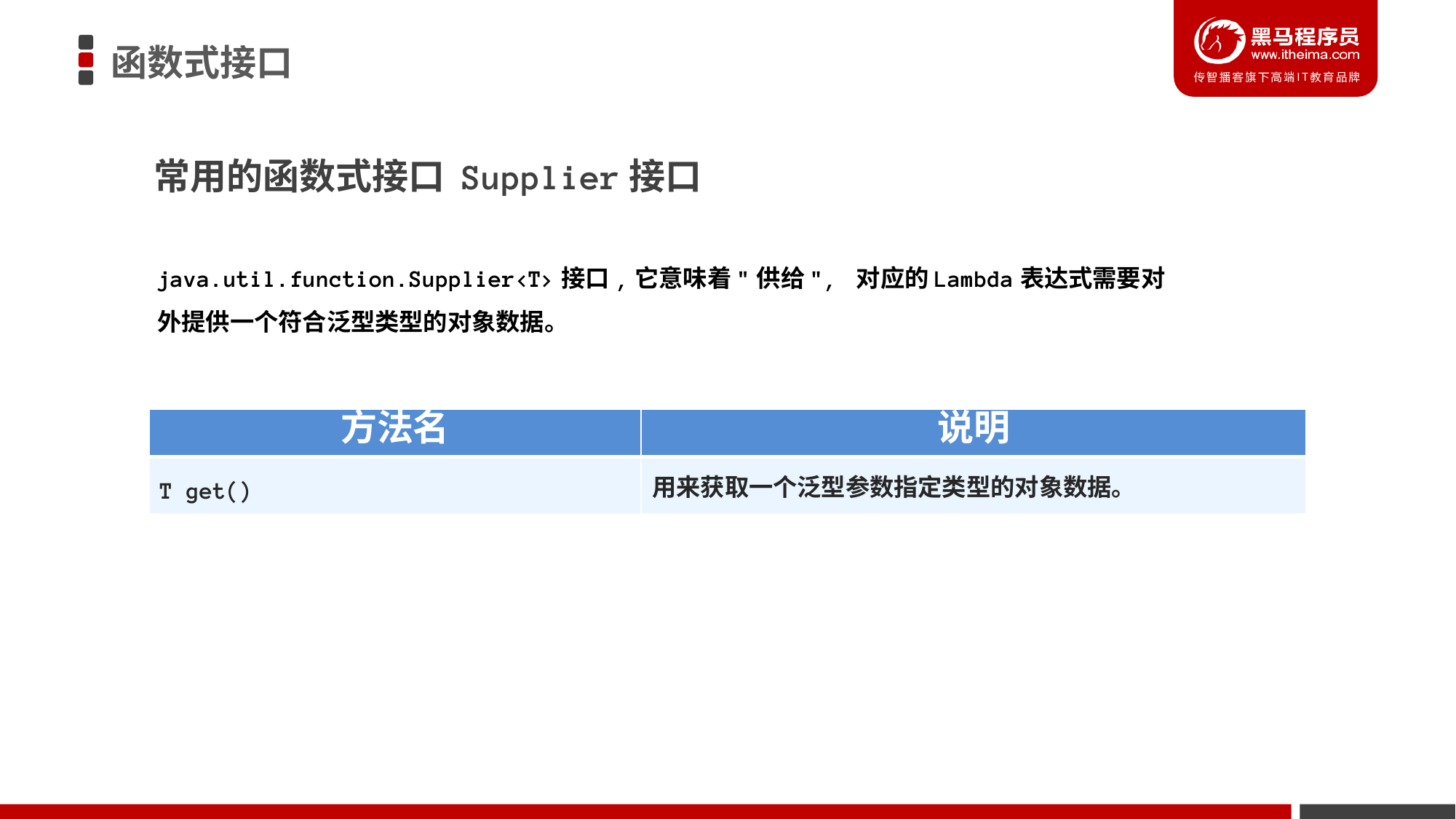

函数式接口
常用的函数式接口 Supplier接口
java.util.function.Supplier<T>接口,它意味着"供给", 对应的Lambda表达式需要对外提供一个符合泛型类型的对象数据。
| 方法名 | 说明 |
| --- | --- |
| T get() | 用来获取一个泛型参数指定类型的对象数据。 |